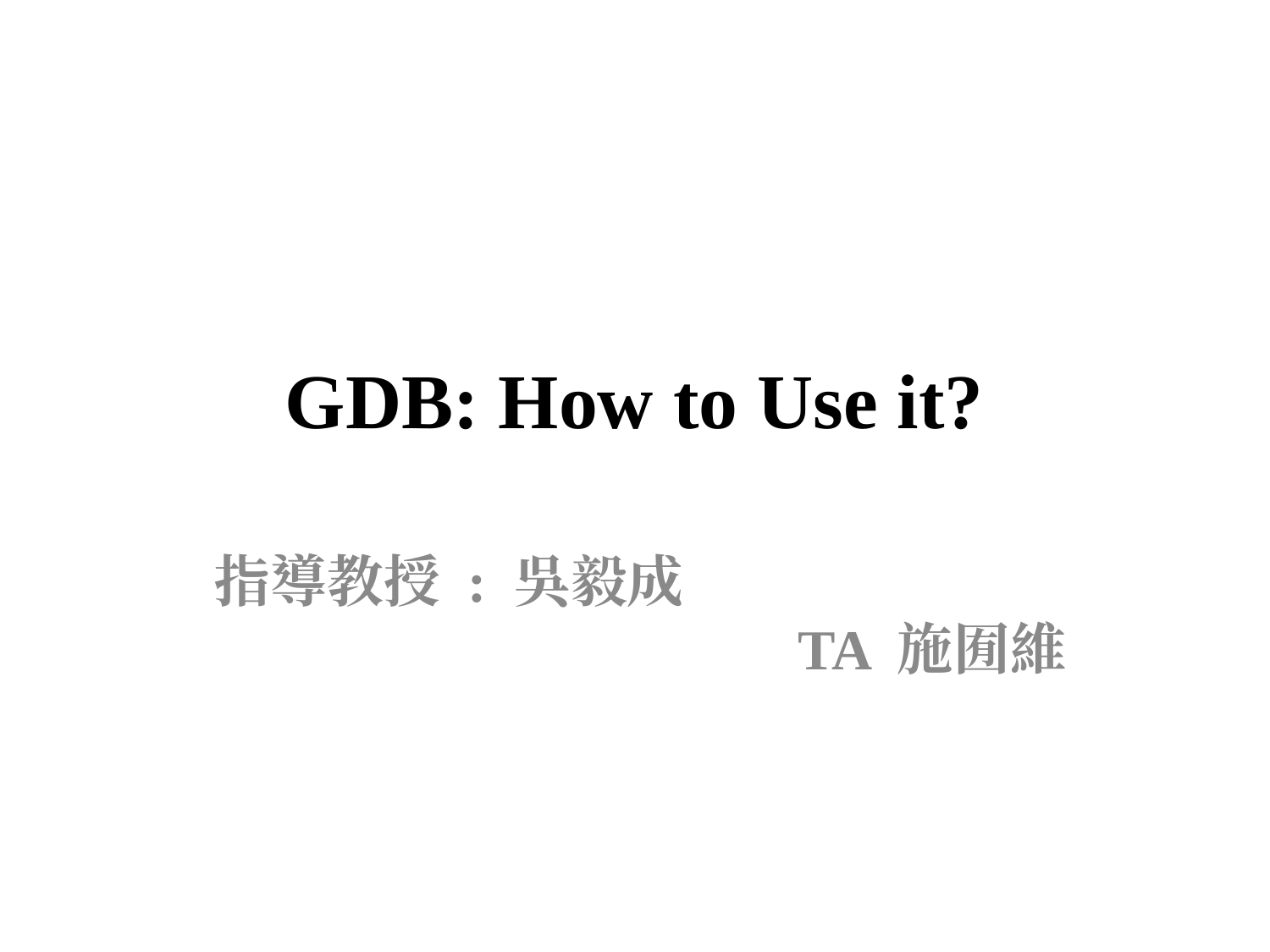

GDB: How to Use it?
指導教授 : 吳毅成                              TA 施囿維